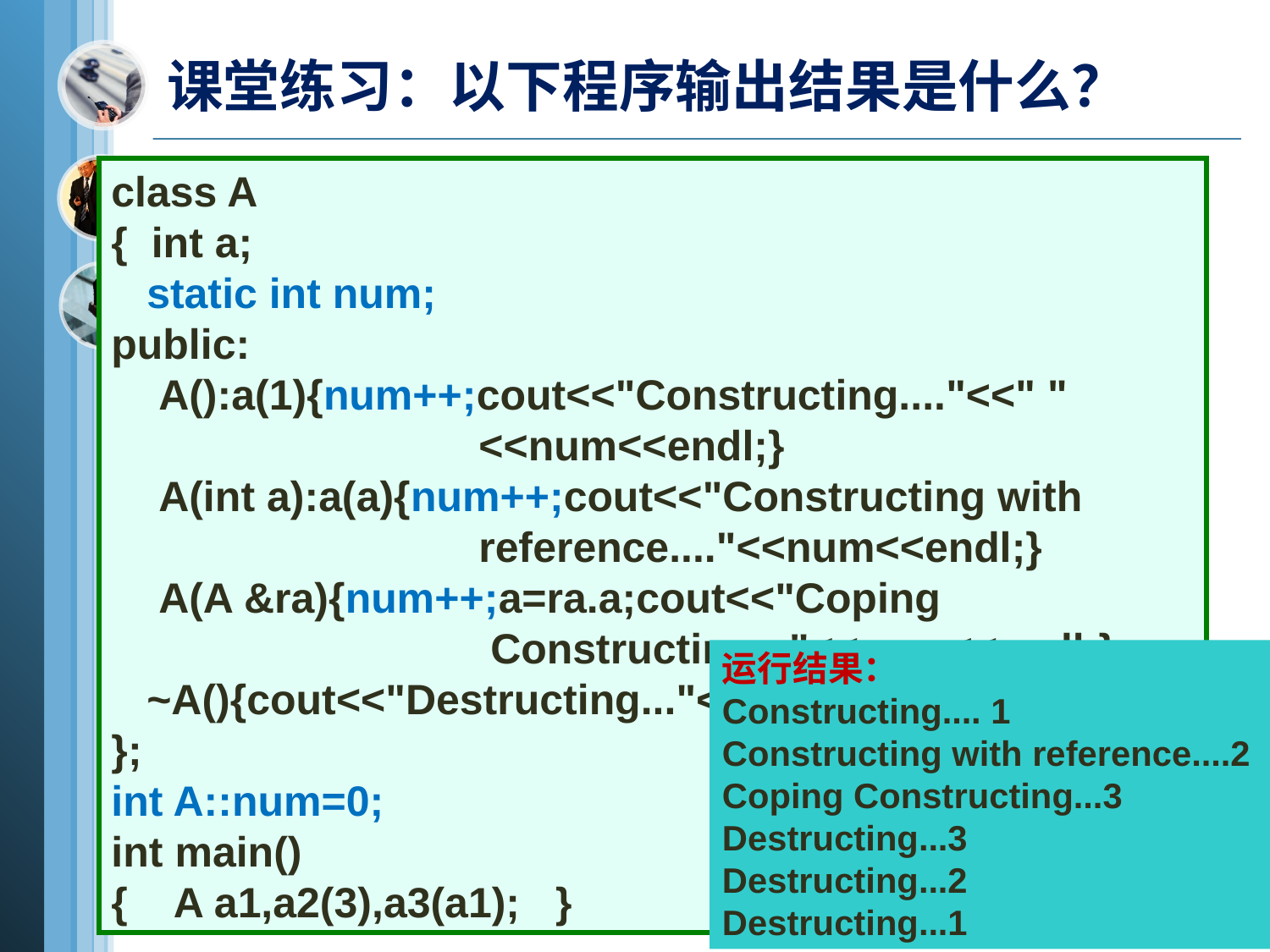

# 课堂练习：以下程序输出结果是什么？
class A
{  int a;
   static int num;
public:
    A():a(1){num++;cout<<"Constructing...."<<" "
                               <<num<<endl;}
    A(int a):a(a){num++;cout<<"Constructing with
                               reference...."<<num<<endl;}
    A(A &ra){num++;a=ra.a;cout<<"Coping
                                Constructing..."<<num<<endl;}
   ~A(){cout<<"Destructing..."<<num<<endl;num--;}
};
int A::num=0;
int main()
{    A a1,a2(3),a3(a1);   }
运行结果：
Constructing.... 1
Constructing with reference....2
Coping Constructing...3
Destructing...3
Destructing...2
Destructing...1